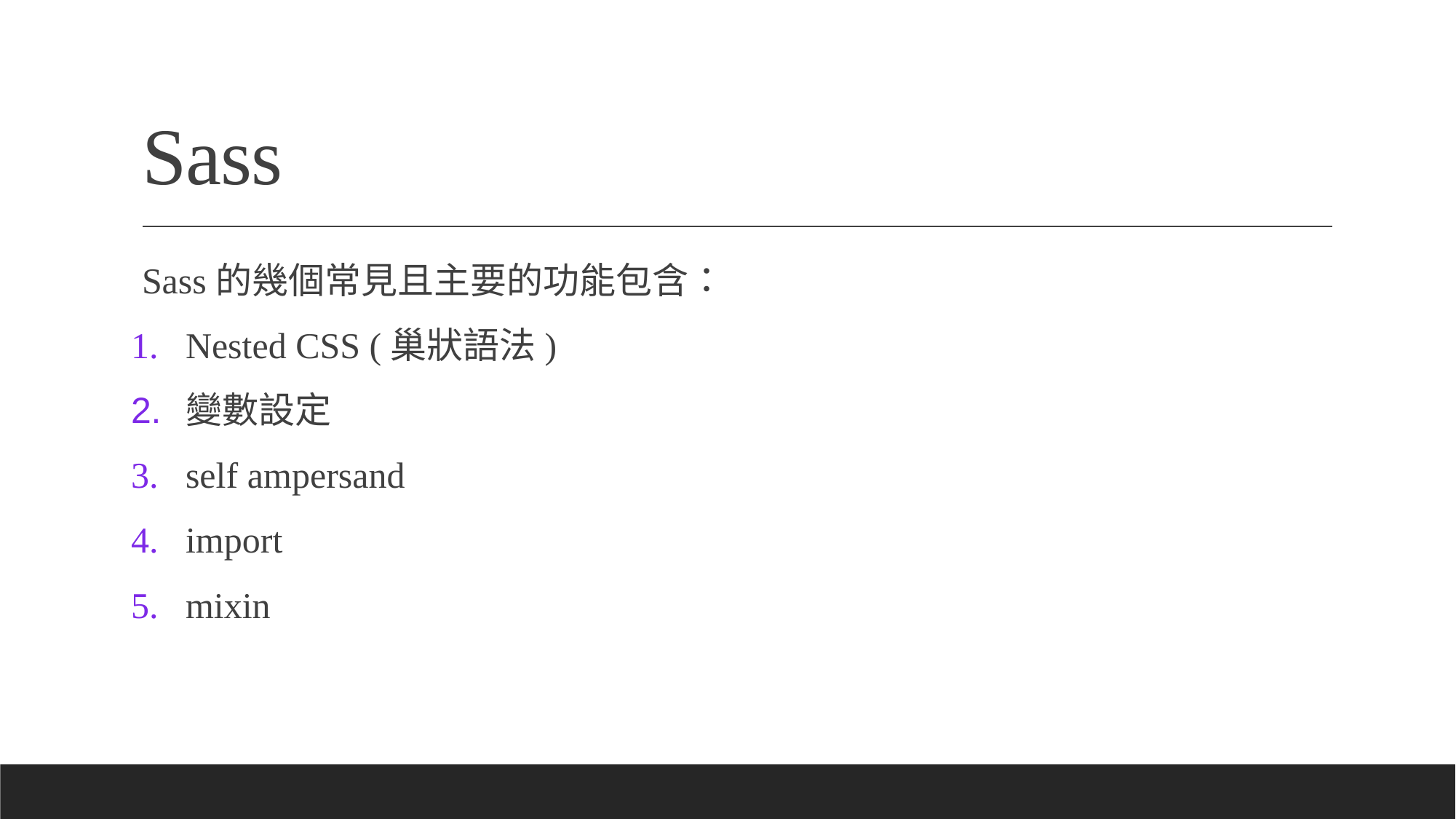

# Sass
Sass的幾個常見且主要的功能包含：
Nested CSS (巢狀語法)
變數設定
self ampersand
import
mixin